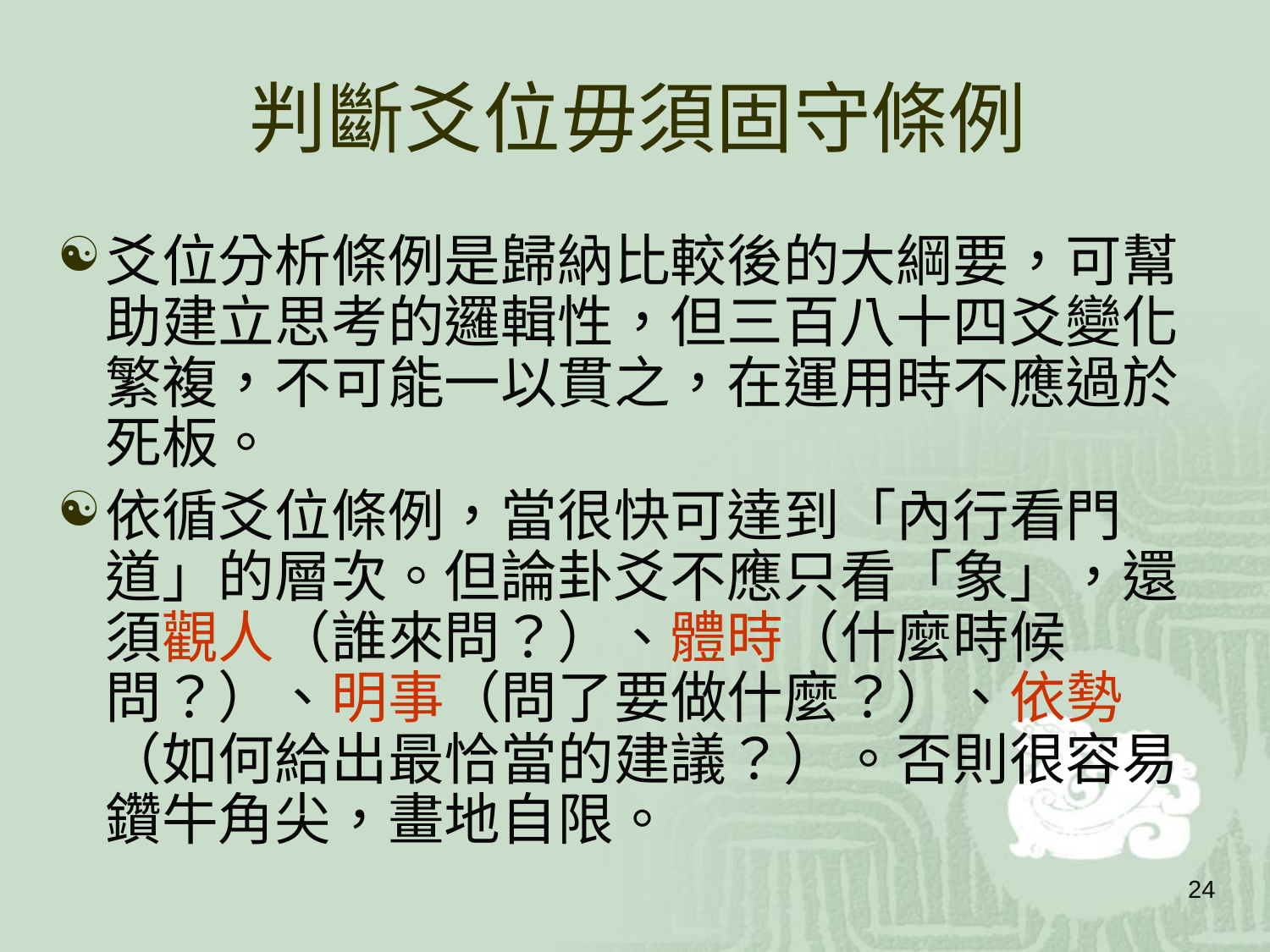

# 判斷爻位毋須固守條例
爻位分析條例是歸納比較後的大綱要，可幫助建立思考的邏輯性，但三百八十四爻變化繁複，不可能一以貫之，在運用時不應過於死板。
依循爻位條例，當很快可達到「內行看門道」的層次。但論卦爻不應只看「象」，還須觀人（誰來問？）、體時（什麼時候問？）、明事（問了要做什麼？）、依勢（如何給出最恰當的建議？）。否則很容易鑽牛角尖，畫地自限。
24